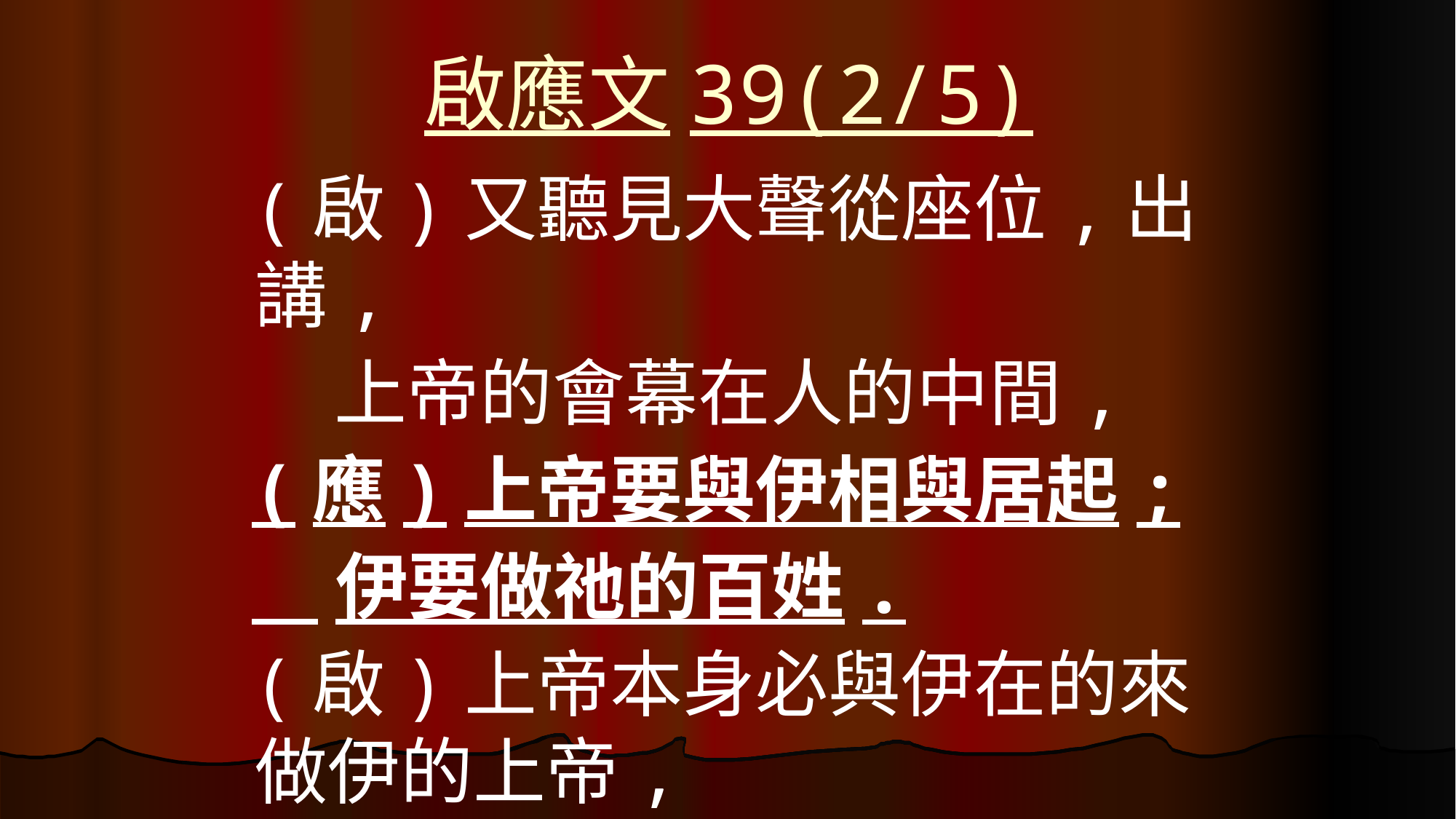

# 啟應文39(2/5)
(啟)又聽見大聲從座位,出講,
    上帝的會幕在人的中間,
(應)上帝要與伊相與居起;
    伊要做祂的百姓.
(啟)上帝本身必與伊在的來做伊的上帝,